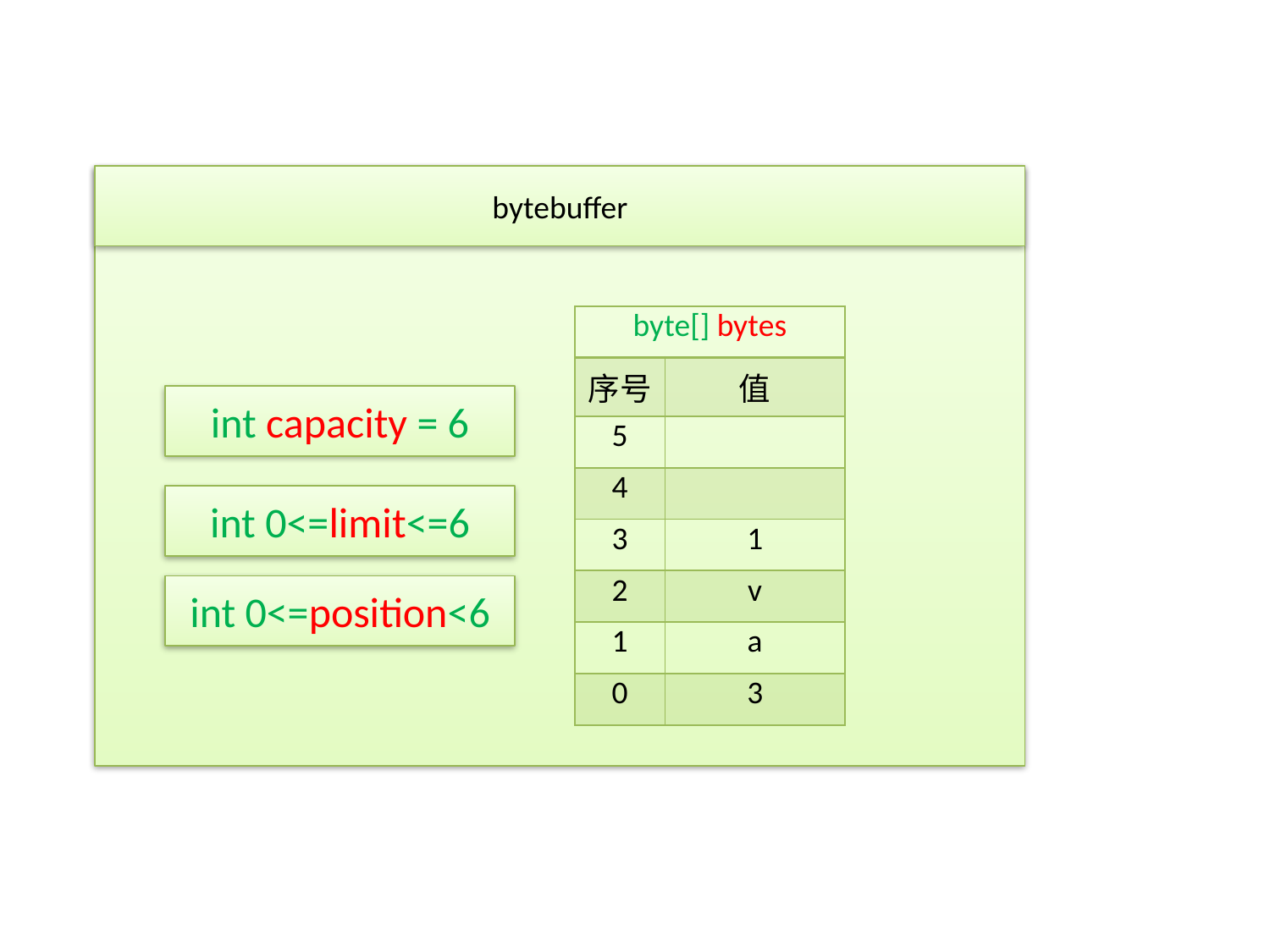

bytebuffer
| byte[] bytes |  |
| --- | --- |
| 序号 | 值 |
| 5 |  |
| 4 |  |
| 3 | 1 |
| 2 | v |
| 1 | a |
| 0 | 3 |
int capacity = 6
int 0<=limit<=6
int 0<=position<6